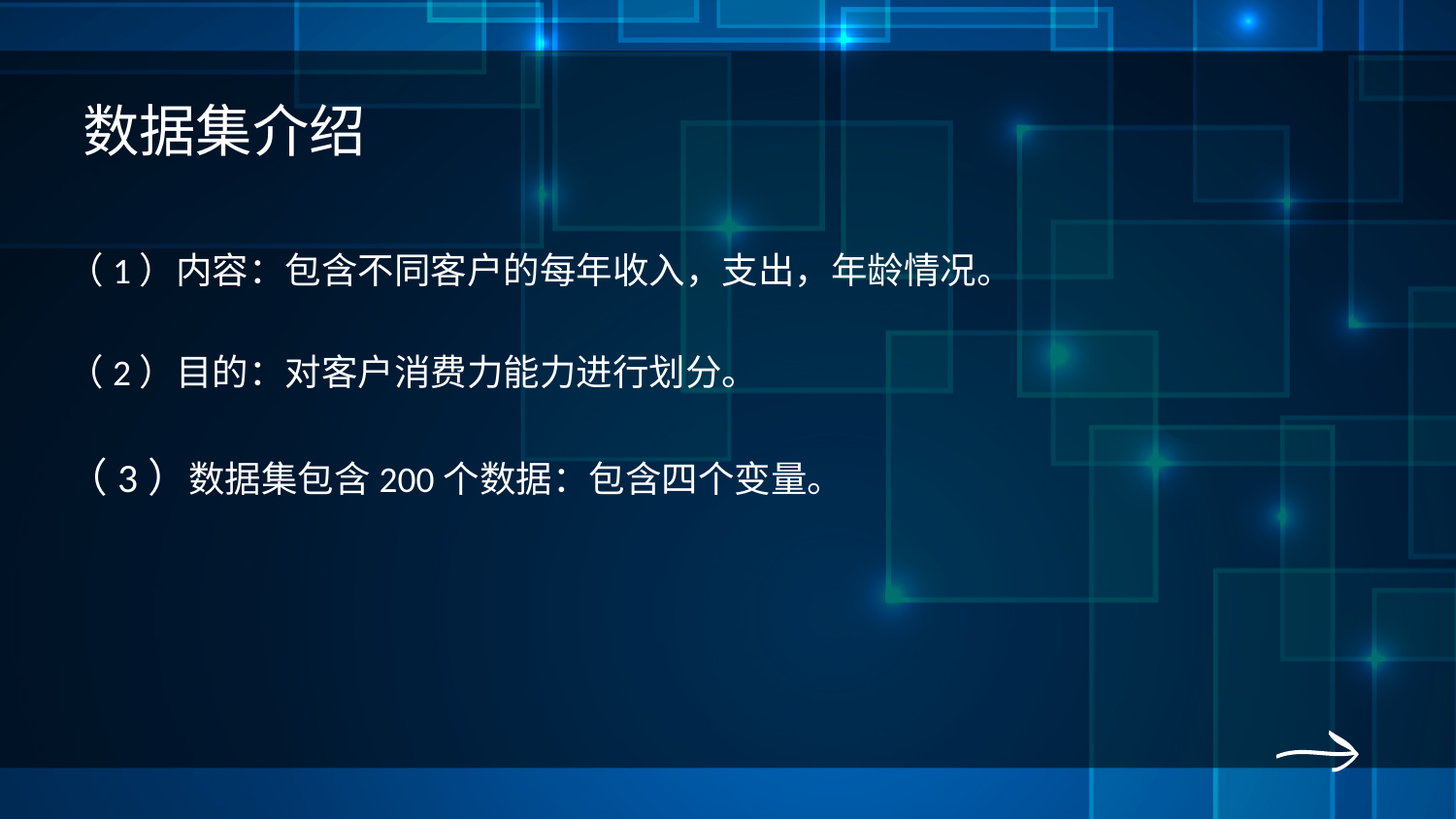

数据集介绍

（1）内容：包含不同客户的每年收入，支出，年龄情况。

（2）目的：对客户消费力能力进行划分。

（3）数据集包含200个数据：包含四个变量。